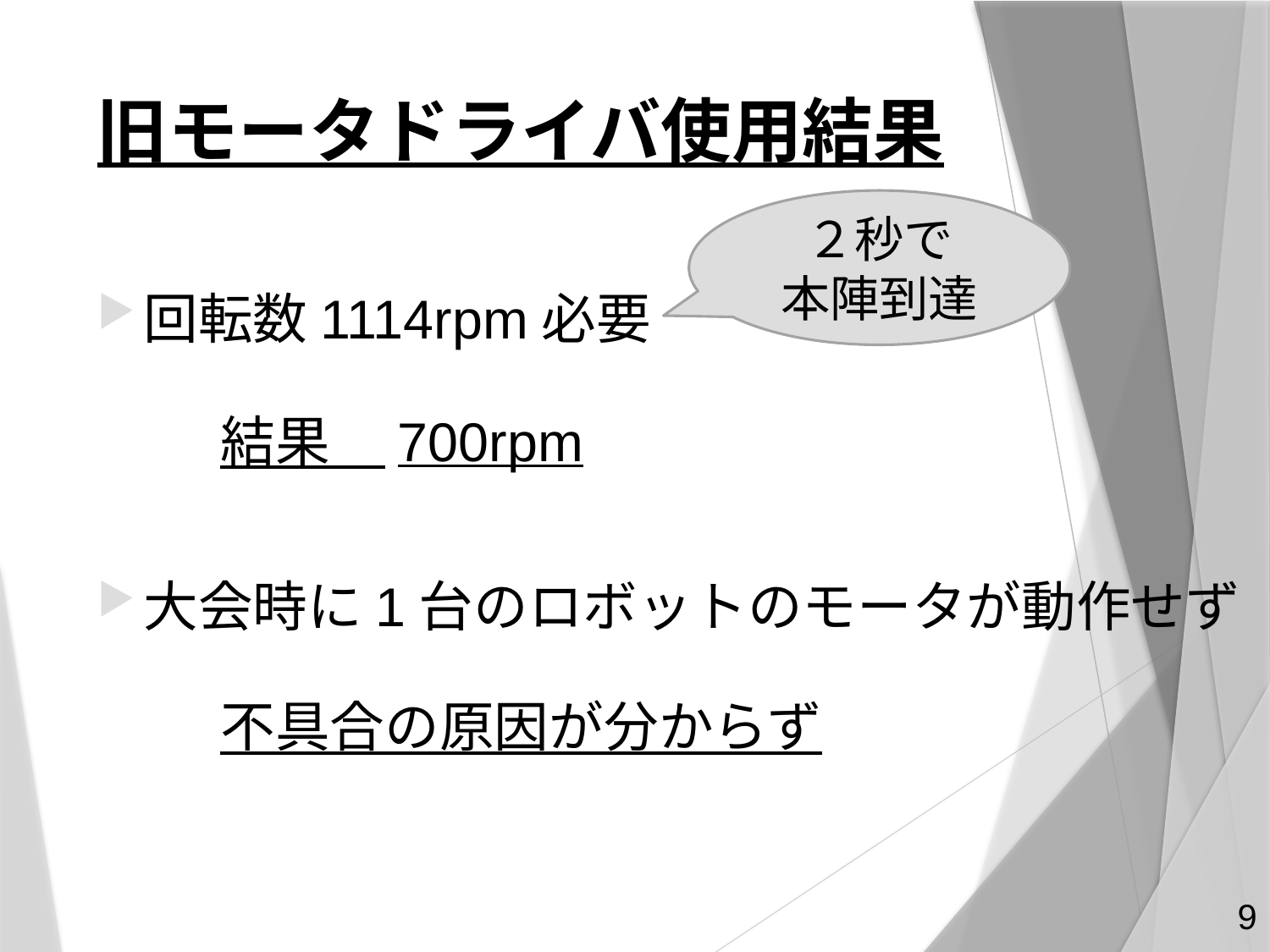

# 旧モータドライバ使用結果
２秒で
本陣到達
回転数1114rpm必要

			結果　700rpm

大会時に1台のロボットのモータが動作せず

			不具合の原因が分からず

9